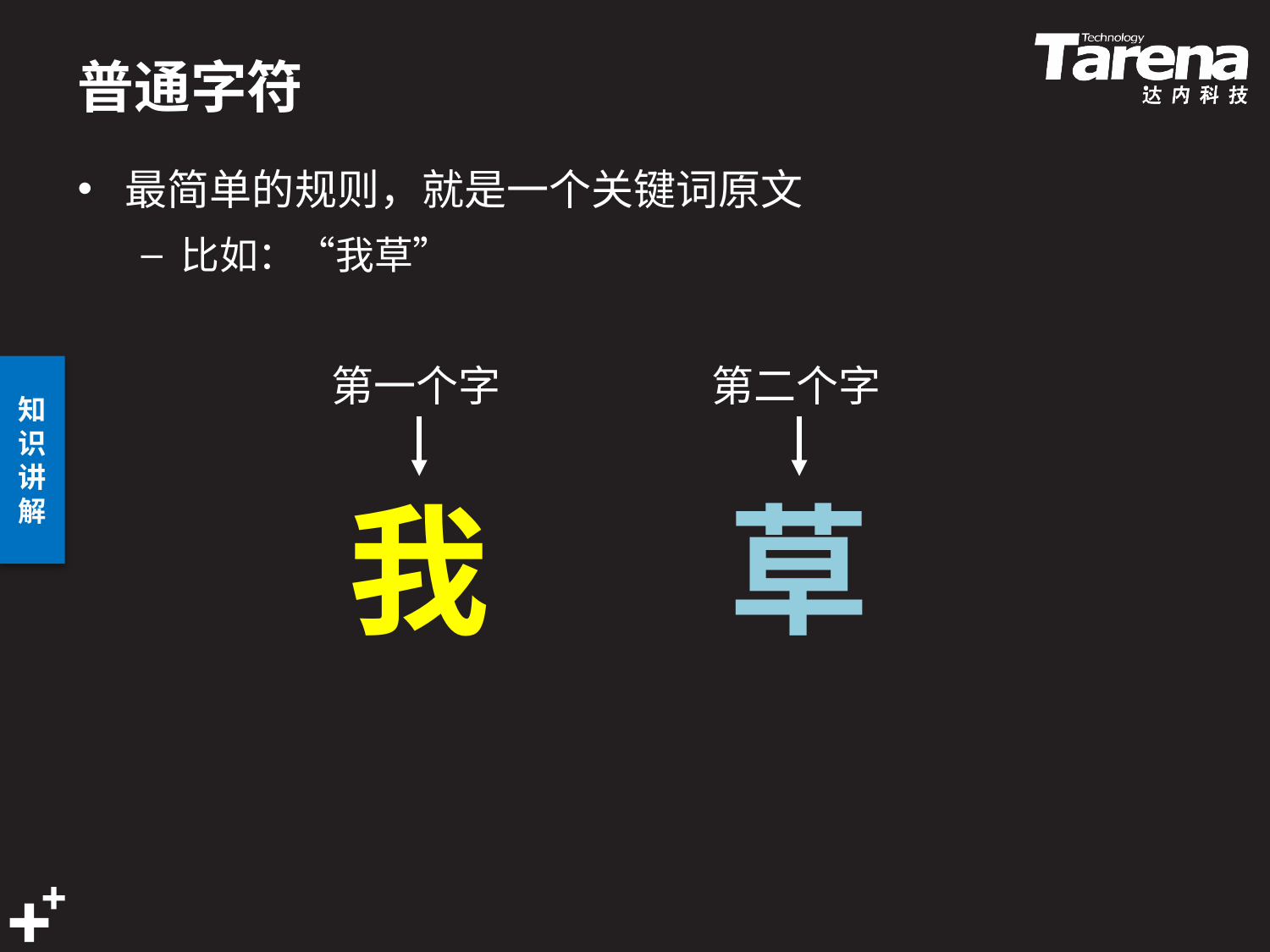

# 普通字符
最简单的规则，就是一个关键词原文
比如：“我草”
第一个字
我
第二个字
草